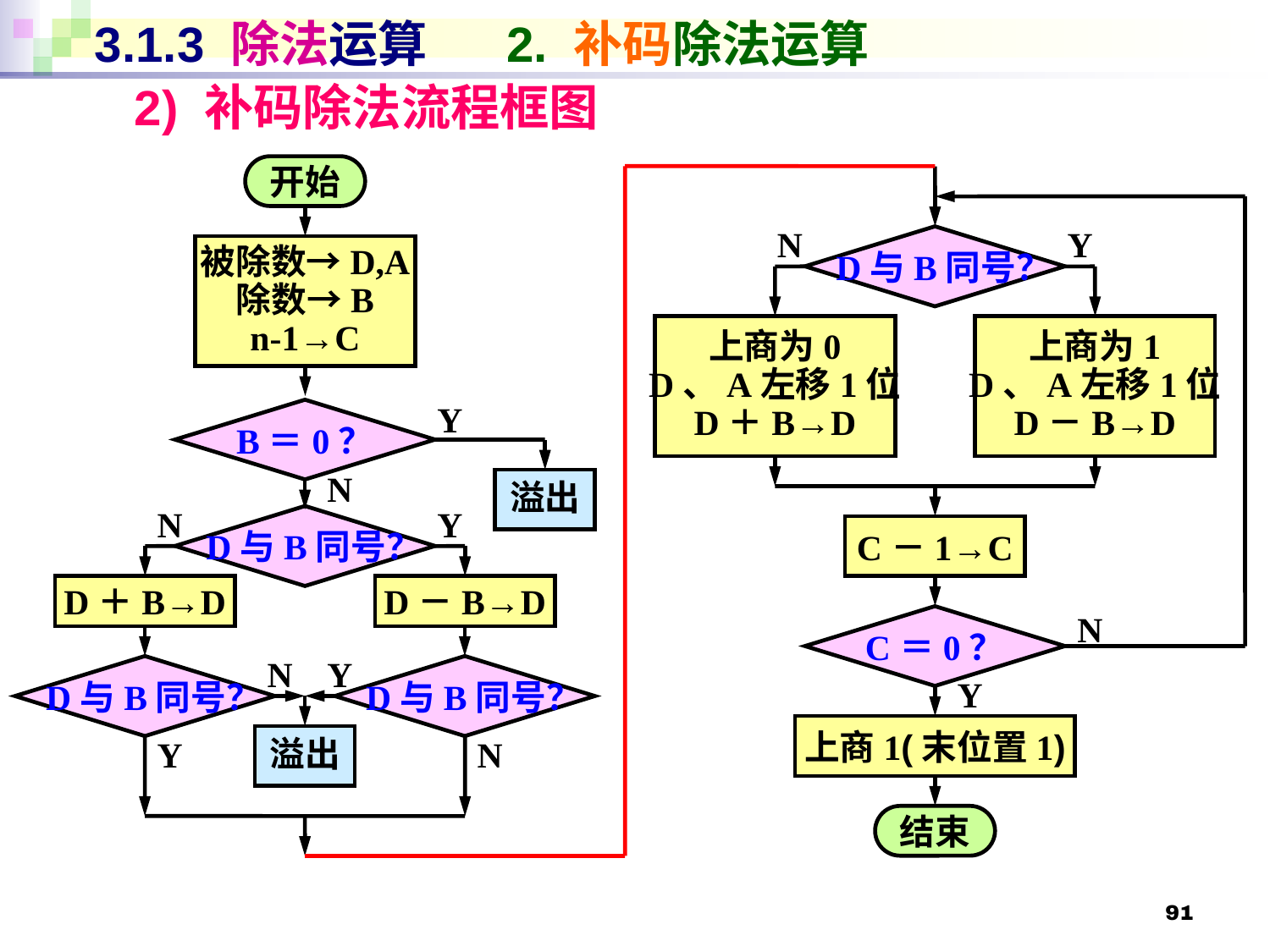

# 3.1.3 除法运算      2. 补码除法运算

2) 补码除法流程框图
开始

N
Y
  D与B同号？
被除数→D,A
除数→B
n-1→C

上商为0
D、A左移1位
D＋B→D
上商为1
D、A左移1位
D－B→D

Y
B＝0？

N
溢出

N
Y
  D与B同号？
C－1→C

D＋B→D
D－B→D

N
C＝0？

N
Y

  D与B同号？
  D与B同号？
Y

上商1(末位置1)
溢出
Y
N

结束

91